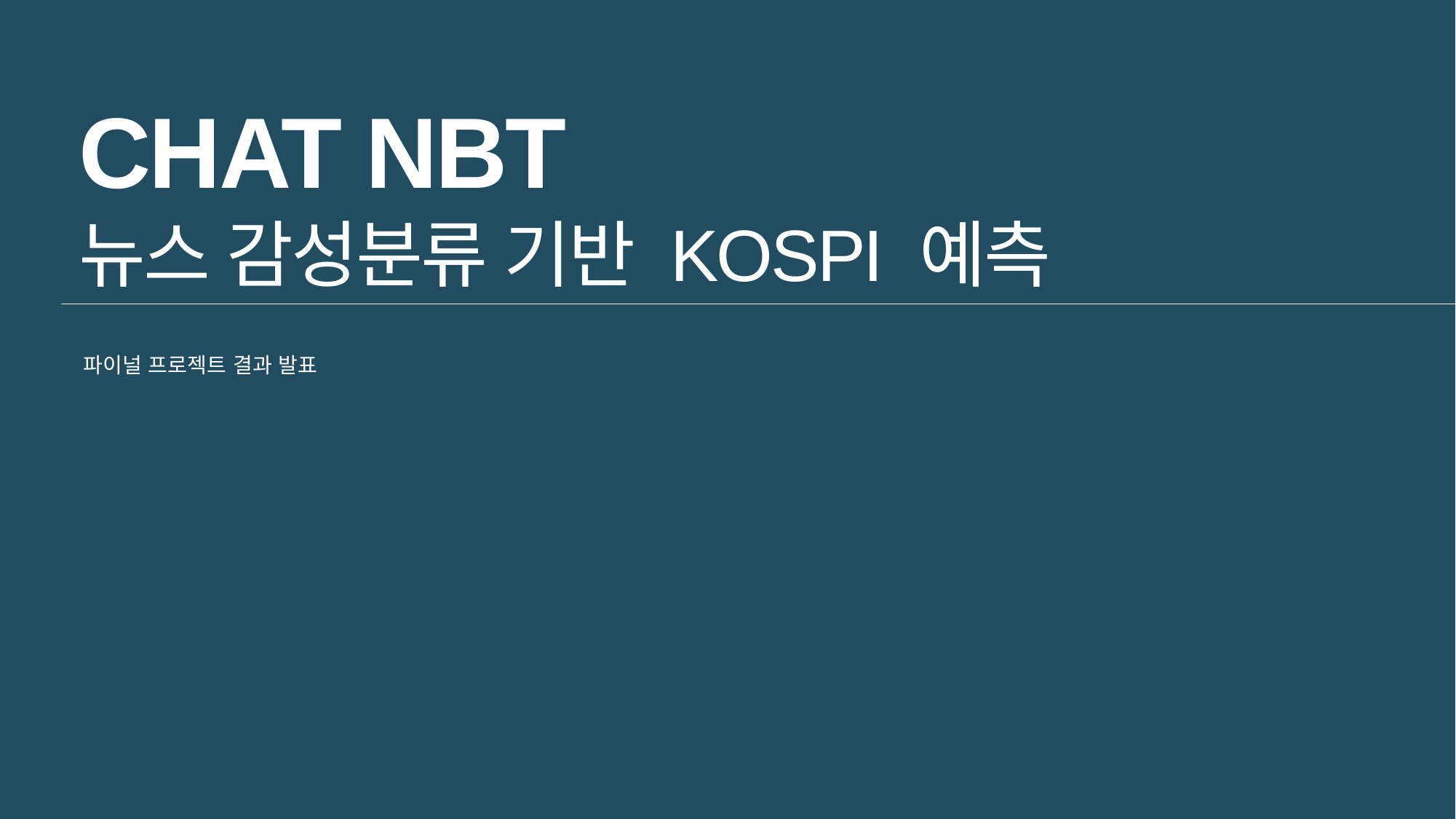

CHAT NBT
뉴스 감성분류 기반 KOSPI 예측
파이널 프로젝트 결과 발표